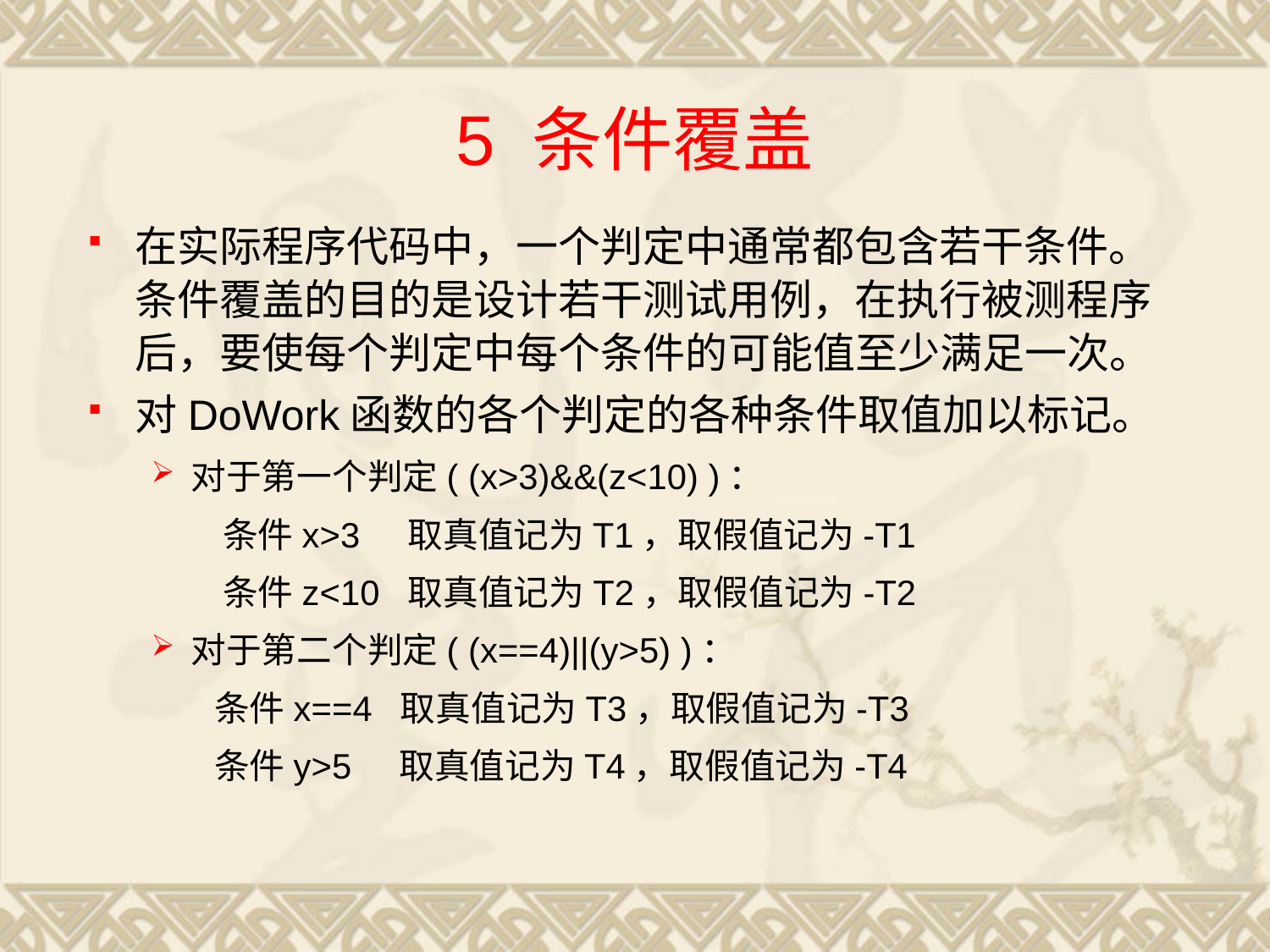

# 5 条件覆盖
在实际程序代码中，一个判定中通常都包含若干条件。 条件覆盖的目的是设计若干测试用例，在执行被测程序后，要使每个判定中每个条件的可能值至少满足一次。
对DoWork函数的各个判定的各种条件取值加以标记。
对于第一个判定( (x>3)&&(z<10) )：
	   条件x>3    取真值记为T1，取假值记为-T1
	   条件z<10  取真值记为T2，取假值记为-T2
对于第二个判定( (x==4)||(y>5) )：
       条件x==4  取真值记为T3，取假值记为-T3
       条件y>5    取真值记为T4，取假值记为-T4